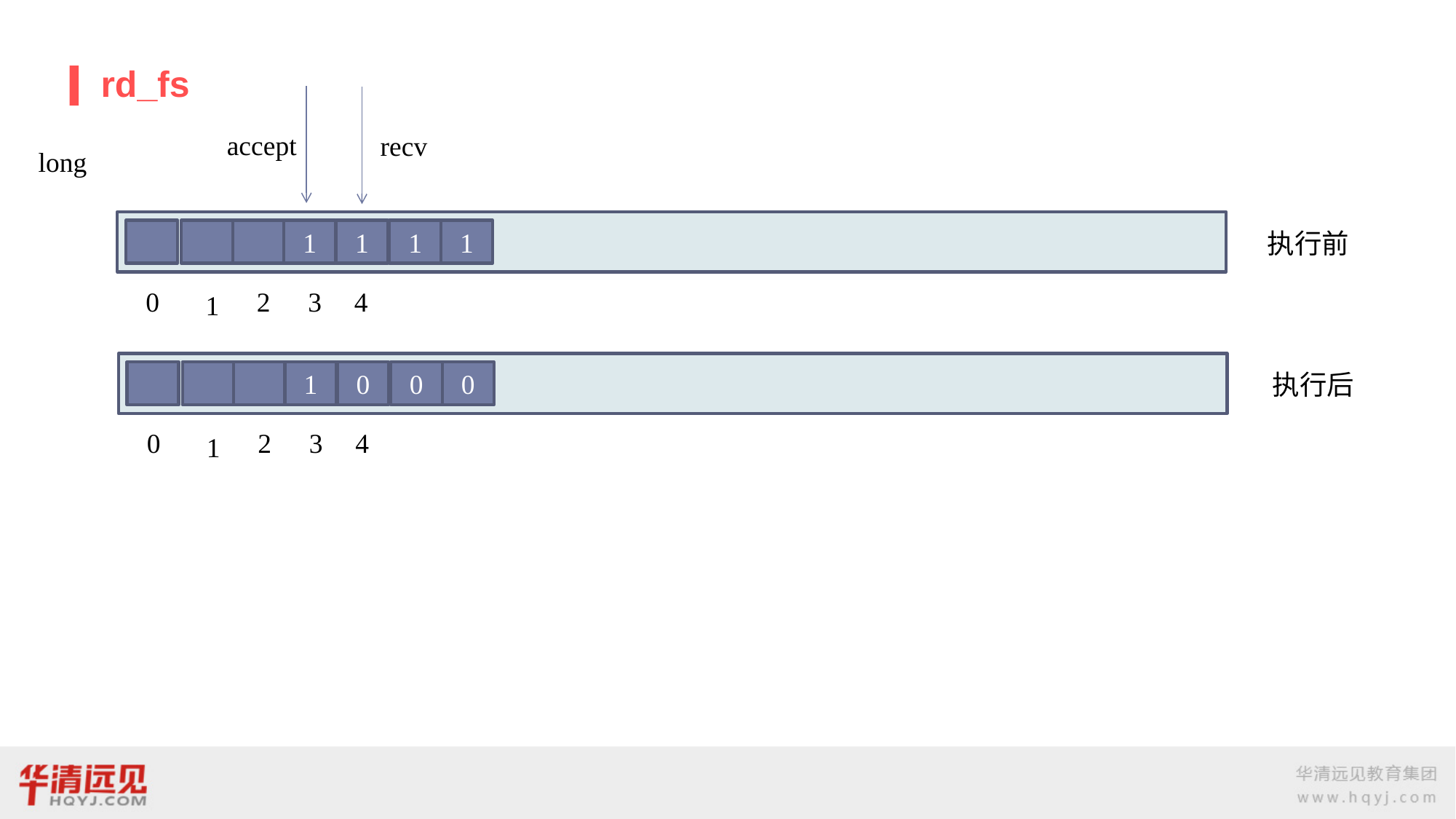

# rd_fs
accept
recv
long

1
1
1
1
执行前
0
2
3
4
1

1
0
0
0
执行后
0
2
3
4
1
21